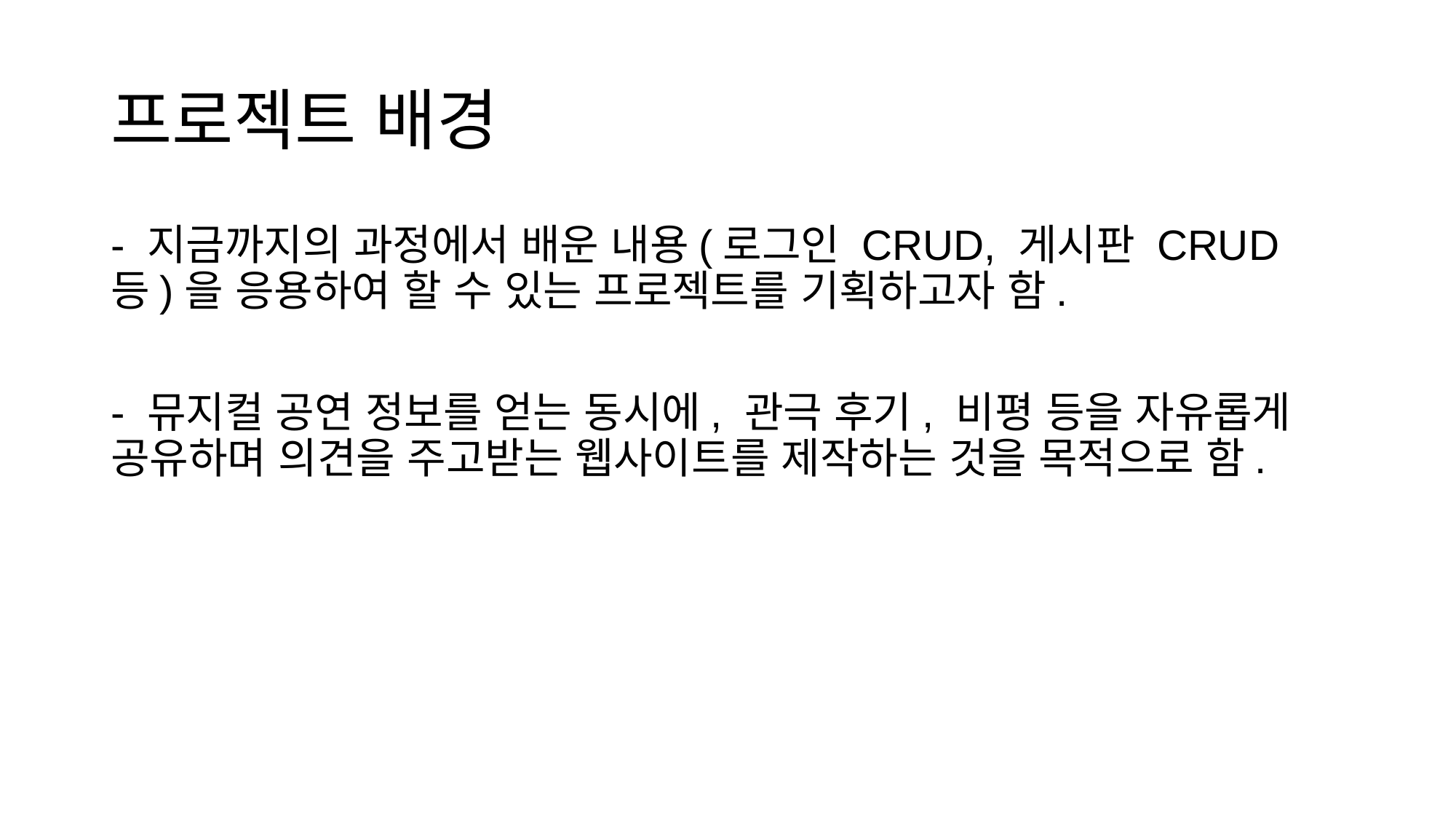

# 프로젝트 배경
- 지금까지의 과정에서 배운 내용(로그인 CRUD, 게시판 CRUD 등)을 응용하여 할 수 있는 프로젝트를 기획하고자 함.

- 뮤지컬 공연 정보를 얻는 동시에, 관극 후기, 비평 등을 자유롭게 공유하며 의견을 주고받는 웹사이트를 제작하는 것을 목적으로 함.